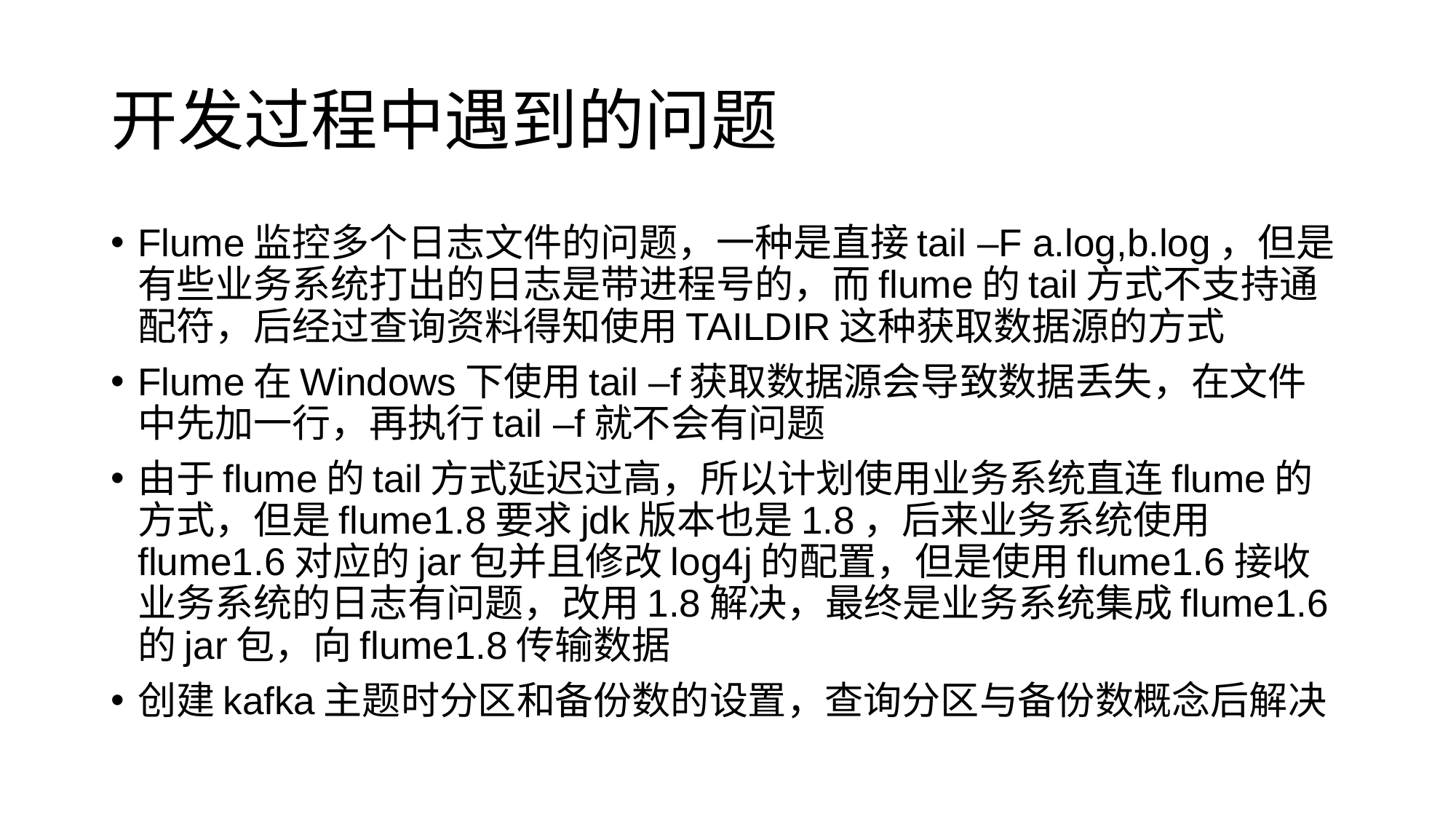

# 开发过程中遇到的问题
Flume监控多个日志文件的问题，一种是直接tail –F a.log,b.log，但是有些业务系统打出的日志是带进程号的，而flume的tail方式不支持通配符，后经过查询资料得知使用TAILDIR这种获取数据源的方式
Flume在Windows下使用tail –f获取数据源会导致数据丢失，在文件中先加一行，再执行tail –f就不会有问题
由于flume的tail方式延迟过高，所以计划使用业务系统直连flume的方式，但是flume1.8要求jdk版本也是1.8，后来业务系统使用flume1.6对应的jar包并且修改log4j的配置，但是使用flume1.6接收业务系统的日志有问题，改用1.8解决，最终是业务系统集成flume1.6的jar包，向flume1.8传输数据
创建kafka主题时分区和备份数的设置，查询分区与备份数概念后解决